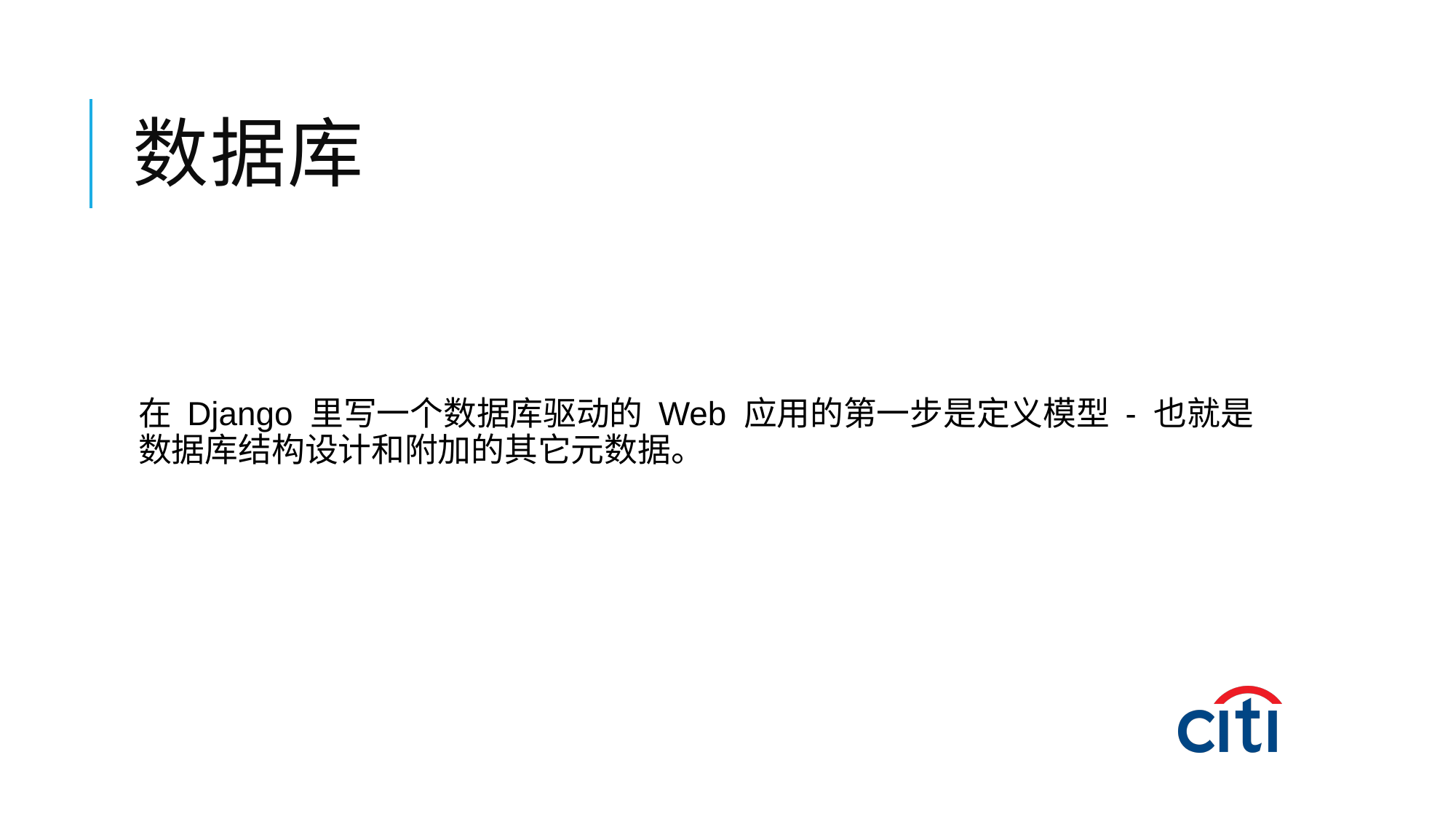

# 数据库

在 Django 里写一个数据库驱动的 Web 应用的第一步是定义模型 - 也就是数据库结构设计和附加的其它元数据。